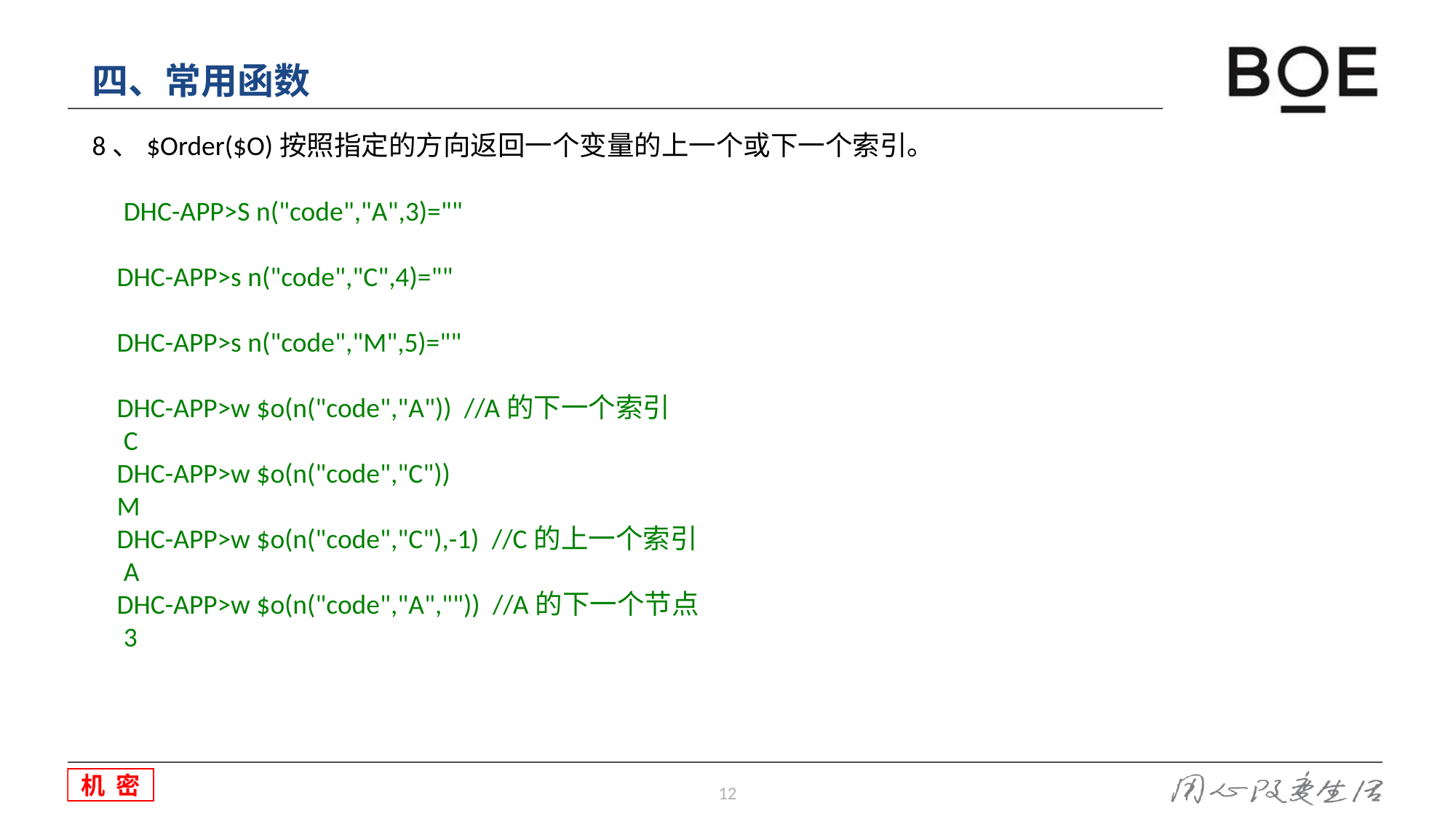

四、常用函数
8、$Order($O)按照指定的方向返回一个变量的上一个或下一个索引。
    DHC-APP>S n("code","A",3)=""
     
    DHC-APP>s n("code","C",4)=""
     
    DHC-APP>s n("code","M",5)=""
     
    DHC-APP>w $o(n("code","A"))  //A的下一个索引
    C
    DHC-APP>w $o(n("code","C"))
    M
    DHC-APP>w $o(n("code","C"),-1)  //C的上一个索引
    A
    DHC-APP>w $o(n("code","A",""))  //A的下一个节点
    3
12